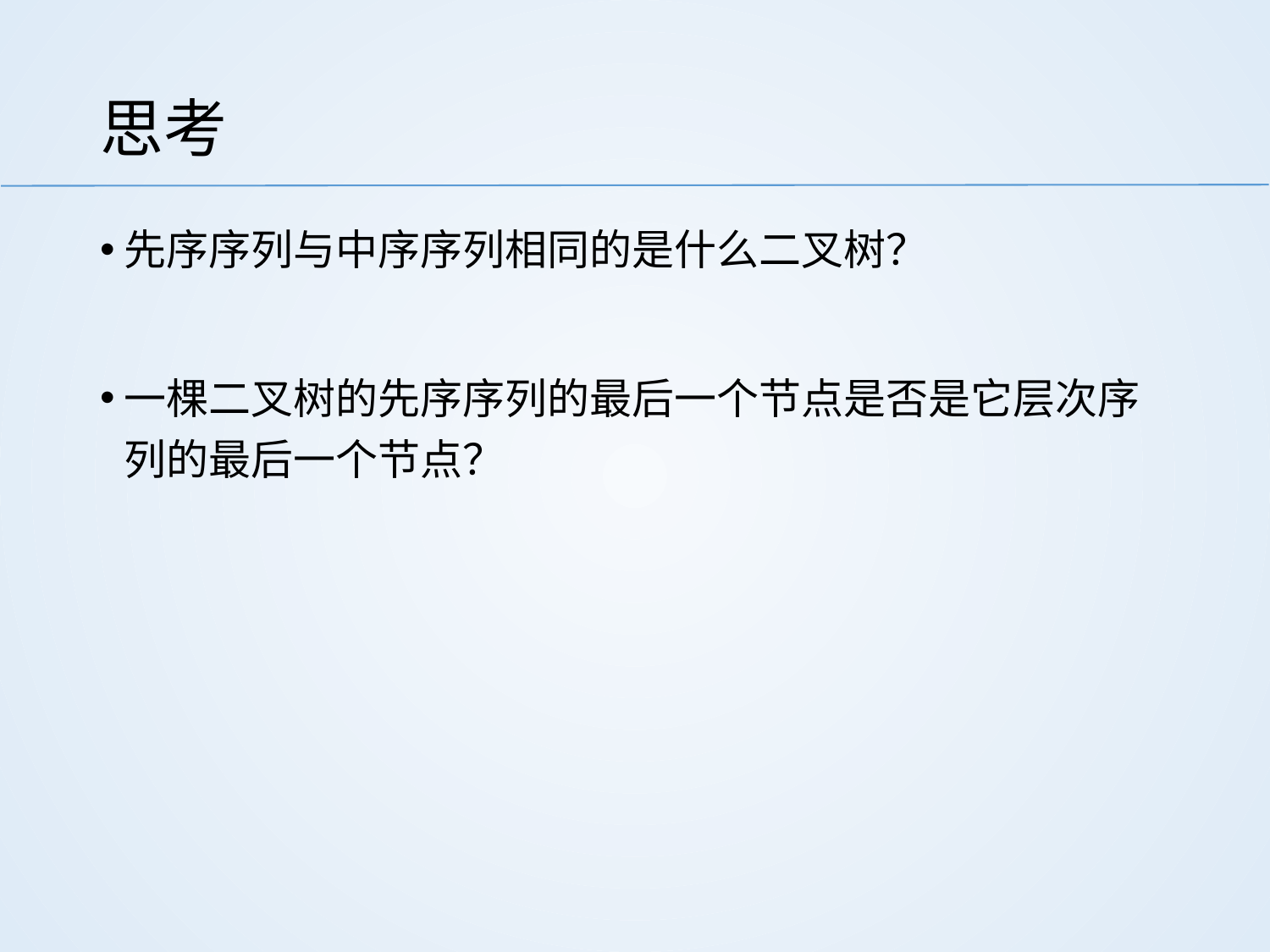

# 思考
先序序列与中序序列相同的是什么二叉树？

一棵二叉树的先序序列的最后一个节点是否是它层次序列的最后一个节点？
63